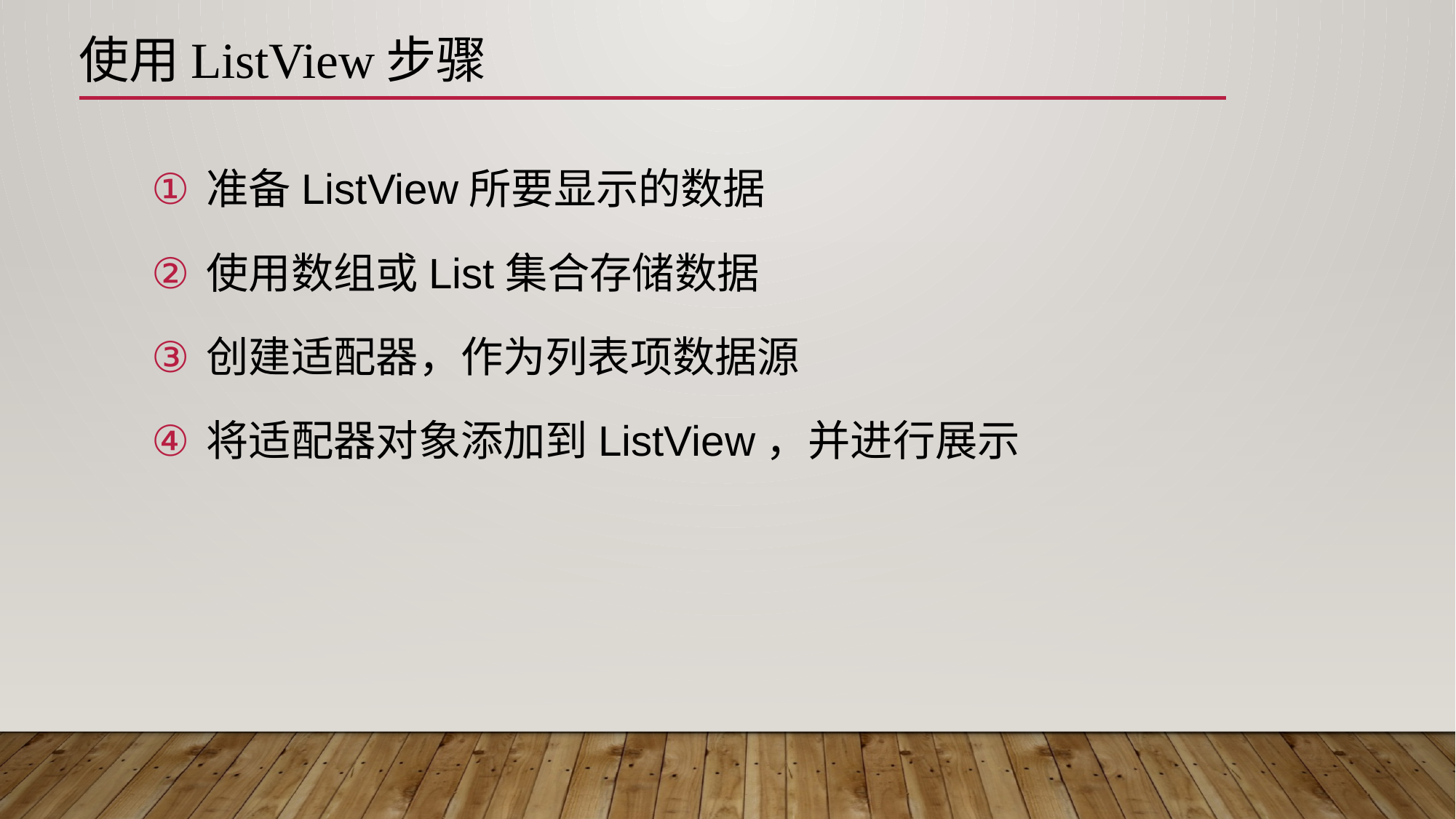

# 使用ListView步骤
准备ListView所要显示的数据
使用数组或List集合存储数据
创建适配器，作为列表项数据源
将适配器对象添加到ListView，并进行展示